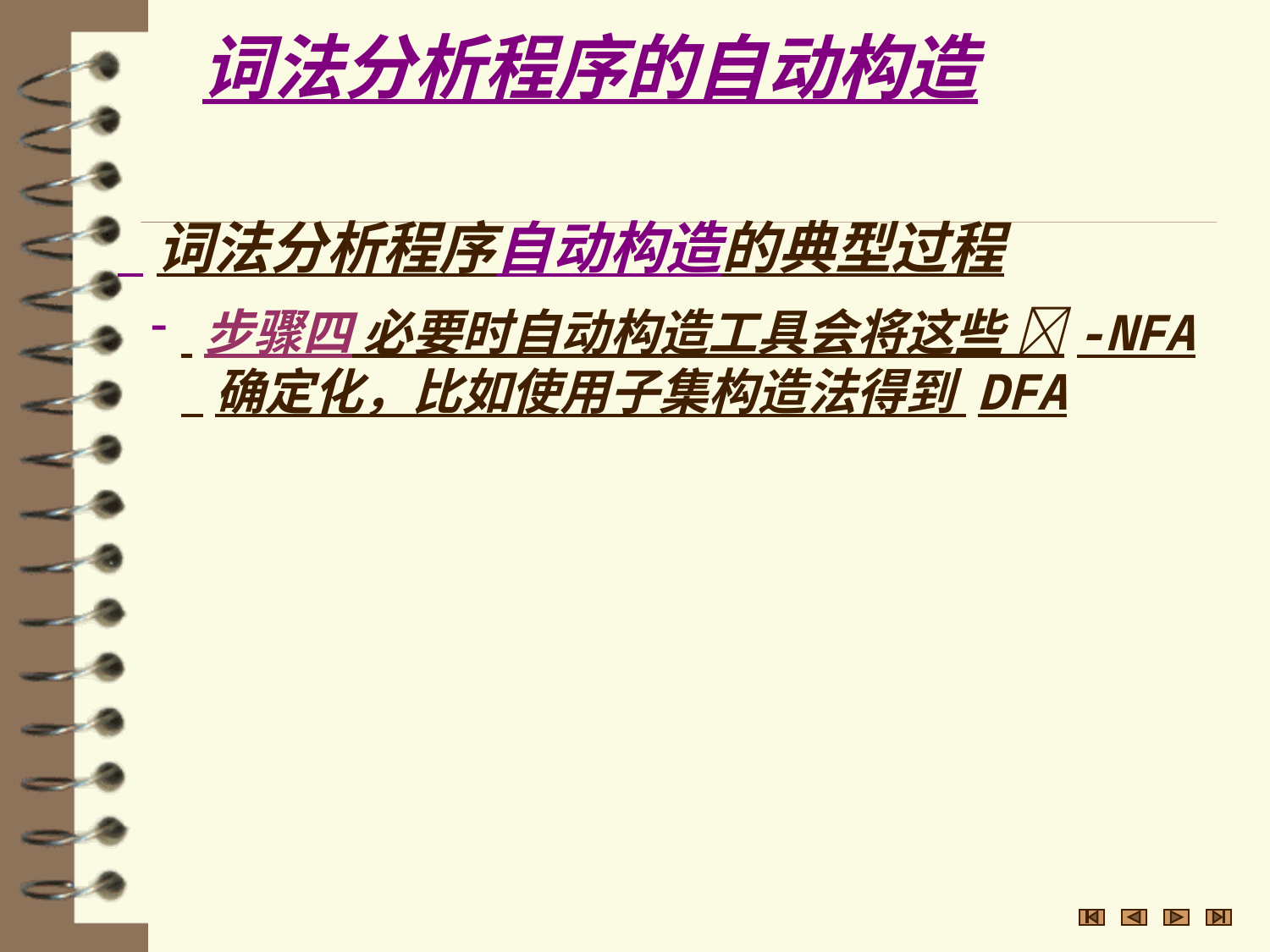

词法分析程序的自动构造
  词法分析程序自动构造的典型过程

 步骤四 必要时自动构造工具会将这些 ε-NFA
  确定化，比如使用子集构造法得到 DFA